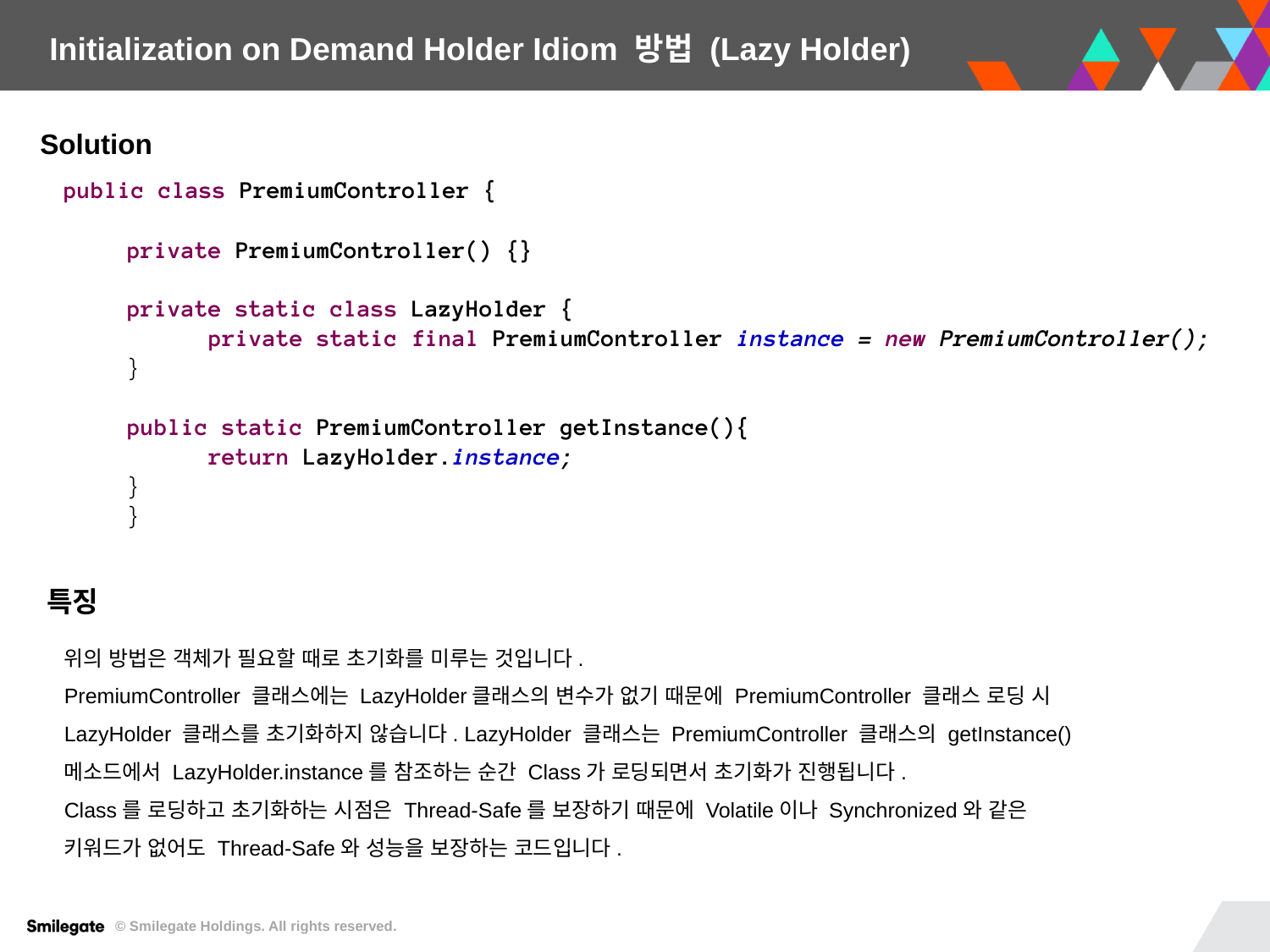

Initialization on Demand Holder Idiom 방법 (Lazy Holder)
Solution
public class PremiumController {

private PremiumController() {}

private static class LazyHolder {
      private static final PremiumController instance = new PremiumController();
}

public static PremiumController getInstance(){
      return LazyHolder.instance;
}
}
특징
위의 방법은 객체가 필요할 때로 초기화를 미루는 것입니다.
PremiumController 클래스에는 LazyHolder클래스의 변수가 없기 때문에 PremiumController 클래스 로딩 시 LazyHolder 클래스를 초기화하지 않습니다. LazyHolder 클래스는 PremiumController 클래스의 getInstance() 메소드에서 LazyHolder.instance를 참조하는 순간 Class가 로딩되면서 초기화가 진행됩니다.
Class를 로딩하고 초기화하는 시점은 Thread-Safe를 보장하기 때문에 Volatile이나 Synchronized와 같은 키워드가 없어도 Thread-Safe와 성능을 보장하는 코드입니다.